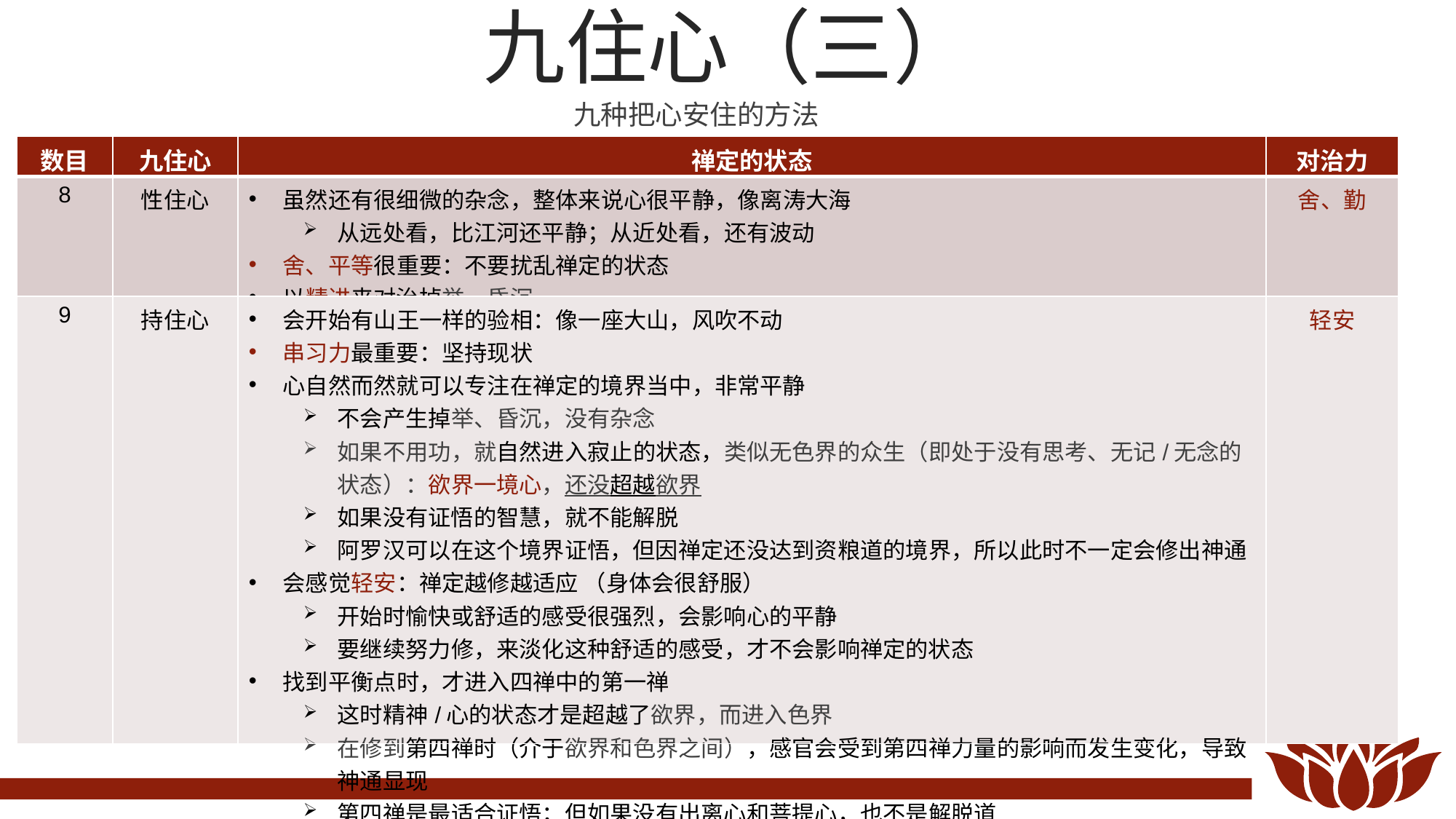

九住心（三）
九种把心安住的方法
| 数目 | 九住心 | 禅定的状态 | 对治力 |
| --- | --- | --- | --- |
| 8 | 性住心 | 虽然还有很细微的杂念，整体来说心很平静，像离涛大海 从远处看，比江河还平静；从近处看，还有波动 舍、平等很重要：不要扰乱禅定的状态 以精进来对治掉举、昏沉 | 舍、勤 |
| 9 | 持住心 | 会开始有山王一样的验相：像一座大山，风吹不动 串习力最重要：坚持现状 心自然而然就可以专注在禅定的境界当中，非常平静 不会产生掉举、昏沉，没有杂念 如果不用功，就自然进入寂止的状态，类似无色界的众生（即处于没有思考、无记/无念的状态）：欲界一境心，还没超越欲界 如果没有证悟的智慧，就不能解脱 阿罗汉可以在这个境界证悟，但因禅定还没达到资粮道的境界，所以此时不一定会修出神通 会感觉轻安：禅定越修越适应 （身体会很舒服） 开始时愉快或舒适的感受很强烈，会影响心的平静 要继续努力修，来淡化这种舒适的感受，才不会影响禅定的状态 找到平衡点时，才进入四禅中的第一禅 这时精神/心的状态才是超越了欲界，而进入色界 在修到第四禅时（介于欲界和色界之间），感官会受到第四禅力量的影响而发生变化，导致神通显现 第四禅是最适合证悟；但如果没有出离心和菩提心，也不是解脱道 | 轻安 |